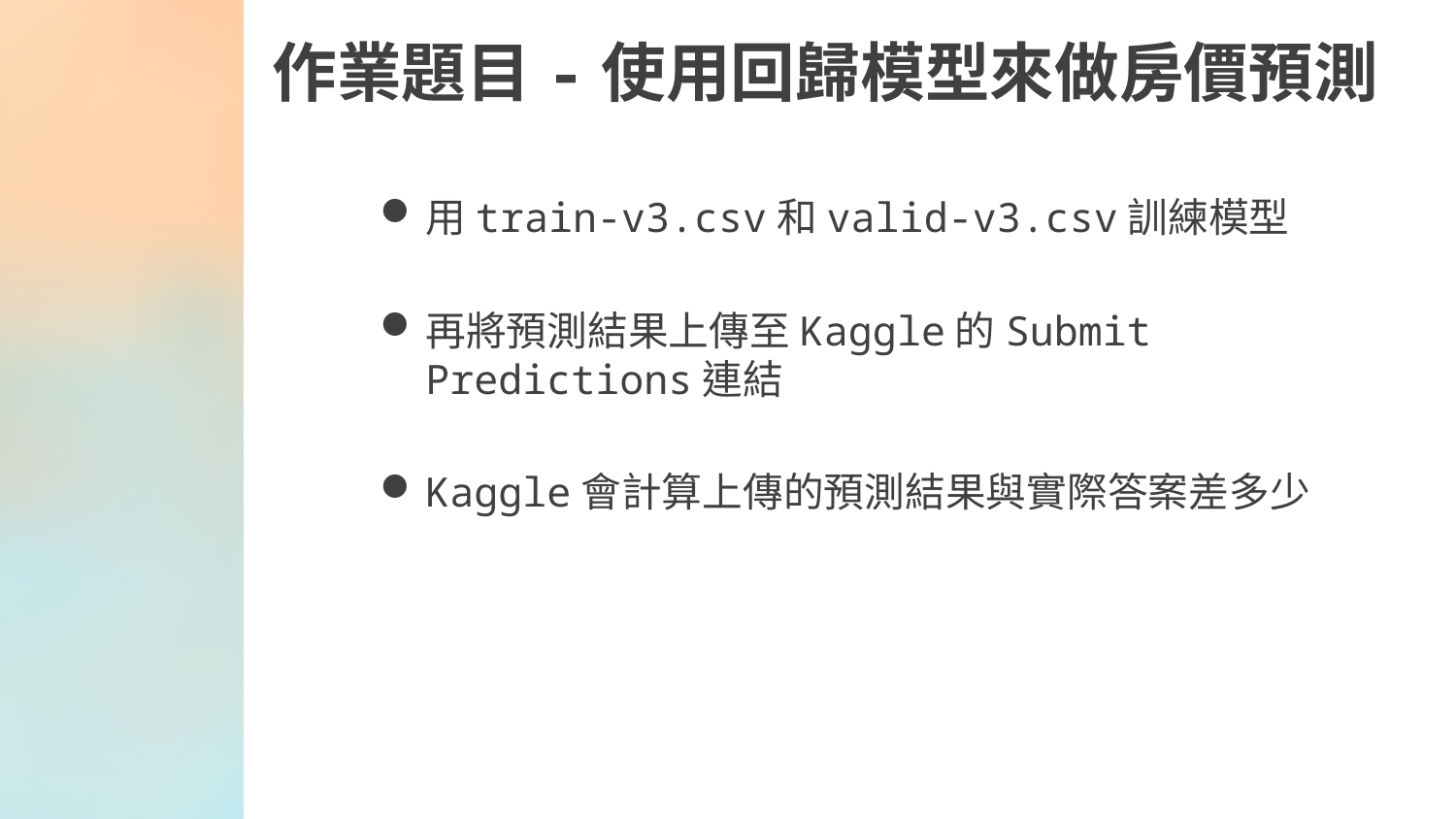

# 作業題目-使用回歸模型來做房價預測
用train-v3.csv和valid-v3.csv訓練模型

再將預測結果上傳至Kaggle的Submit Predictions連結

Kaggle會計算上傳的預測結果與實際答案差多少